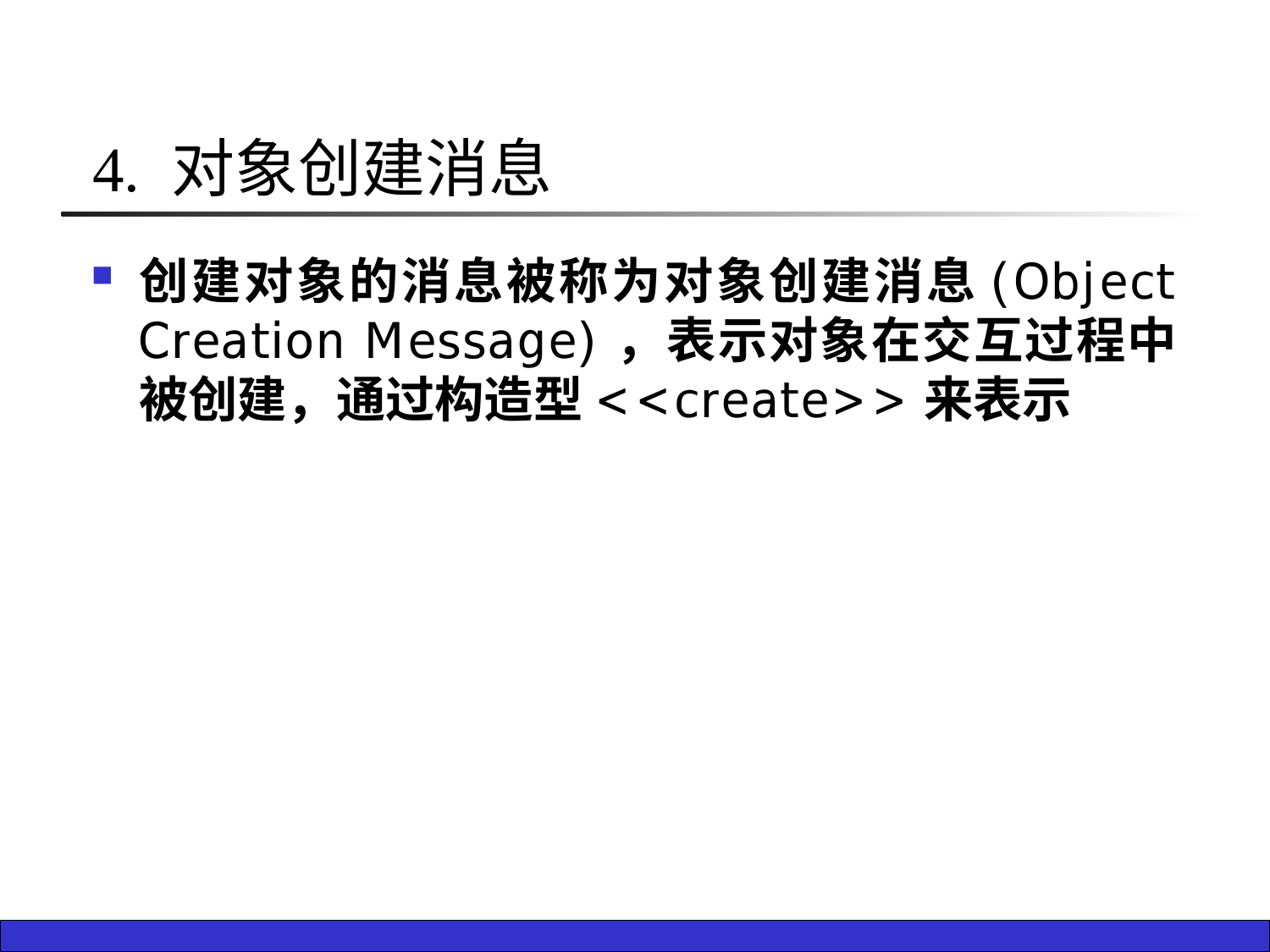

4. 对象创建消息
创建对象的消息被称为对象创建消息(Object Creation Message)，表示对象在交互过程中被创建，通过构造型<<create>>来表示